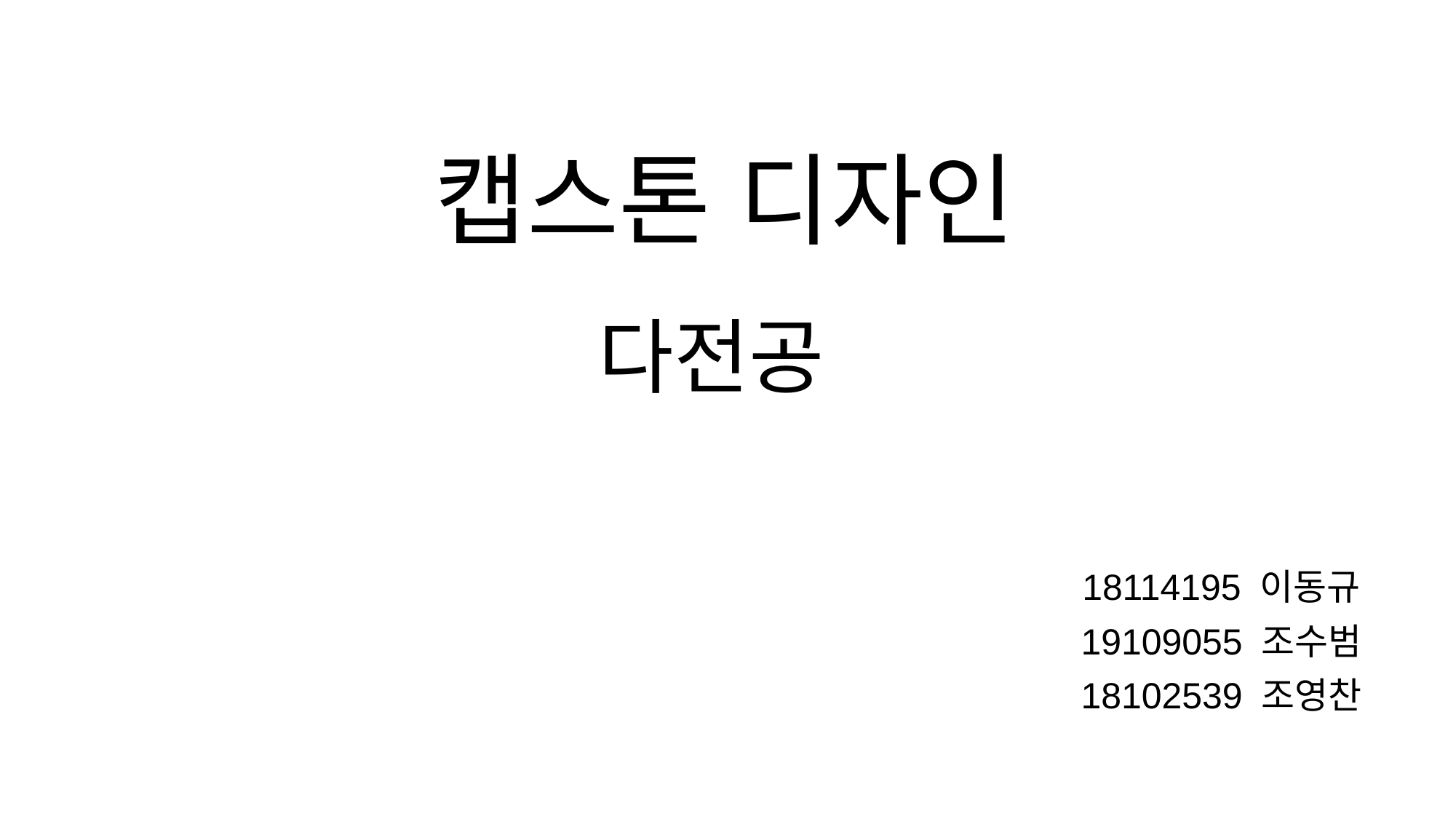

# 캡스톤 디자인

     다전공

18114195 이동규
19109055 조수범
18102539 조영찬